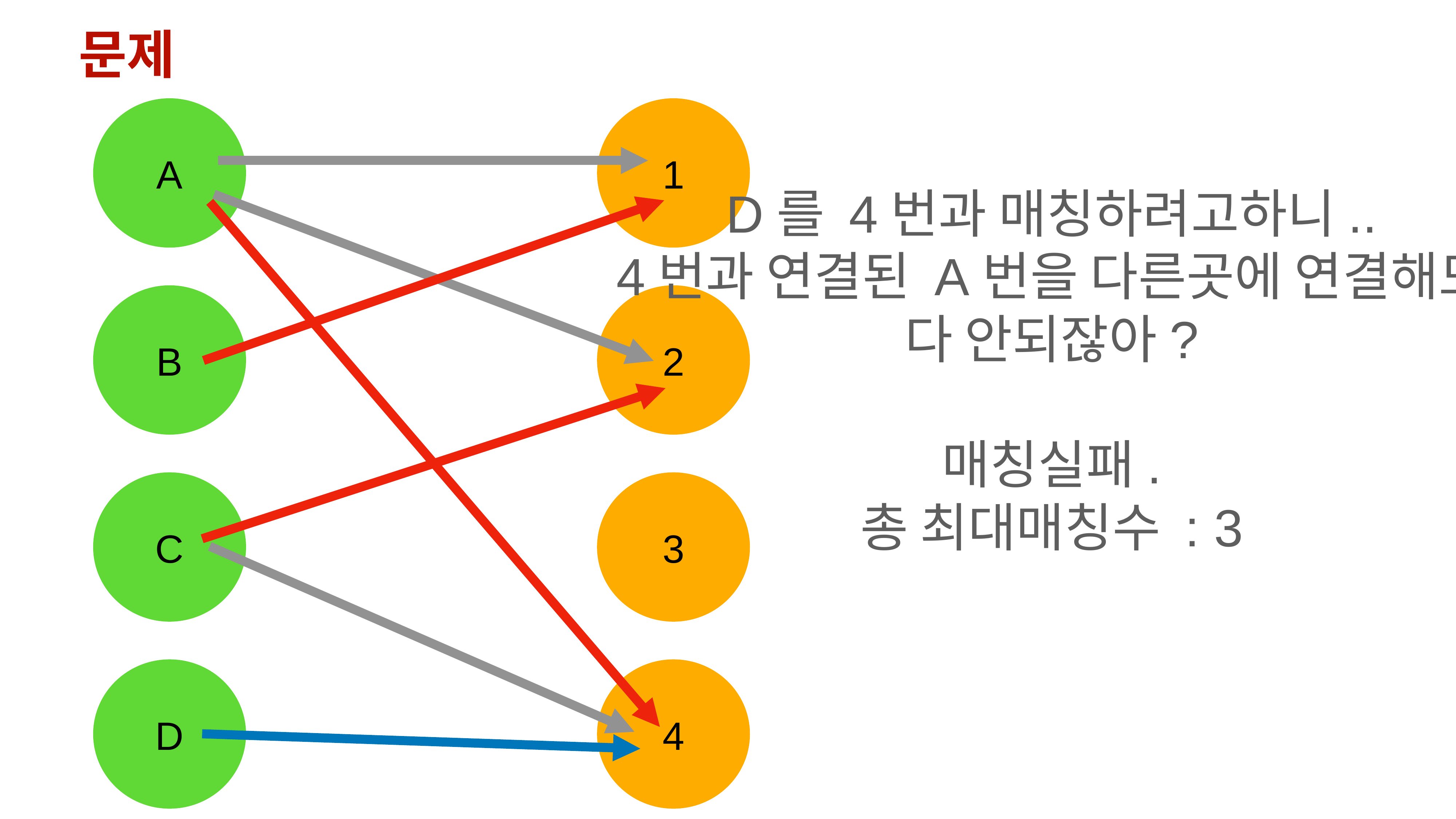

문제
A
1

D를 4번과 매칭하려고하니..
4번과 연결된 A번을 다른곳에 연결해도
다 안되잖아?

매칭실패.
총 최대매칭수 : 3

B
2

C
3

D
4